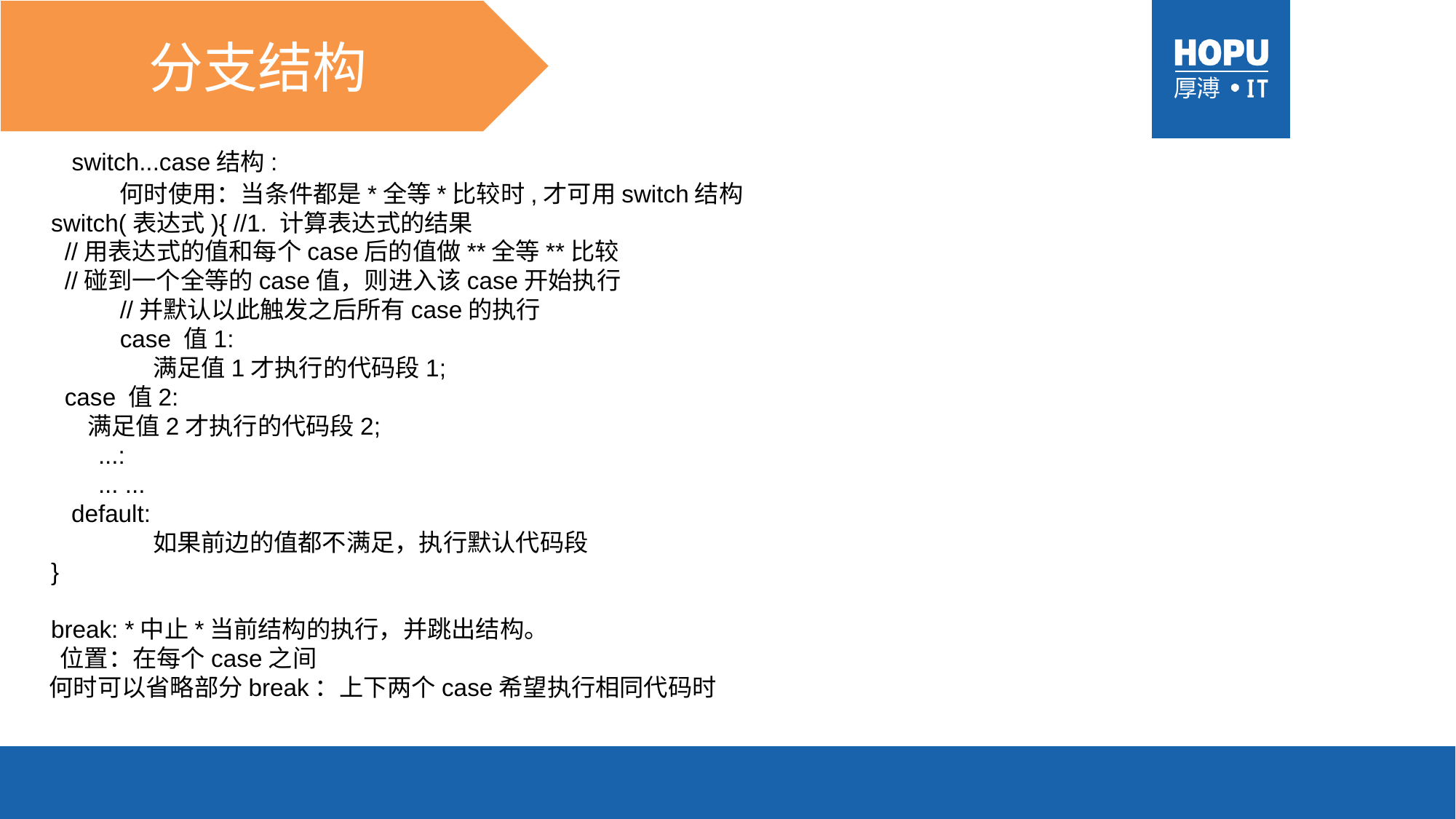

分支结构

      switch...case结构:
	何时使用：当条件都是*全等*比较时,才可用switch结构
      switch(表达式){ //1. 计算表达式的结果
        //用表达式的值和每个case后的值做**全等**比较
        //碰到一个全等的case值，则进入该case开始执行
	//并默认以此触发之后所有case的执行
	case 值1:
	     满足值1才执行的代码段1;
        case 值2:
             满足值2才执行的代码段2;
             ...:
             ... ...
         default:
	     如果前边的值都不满足，执行默认代码段
      }

      break: *中止*当前结构的执行，并跳出结构。
        位置：在每个case之间
      何时可以省略部分break：上下两个case希望执行相同代码时